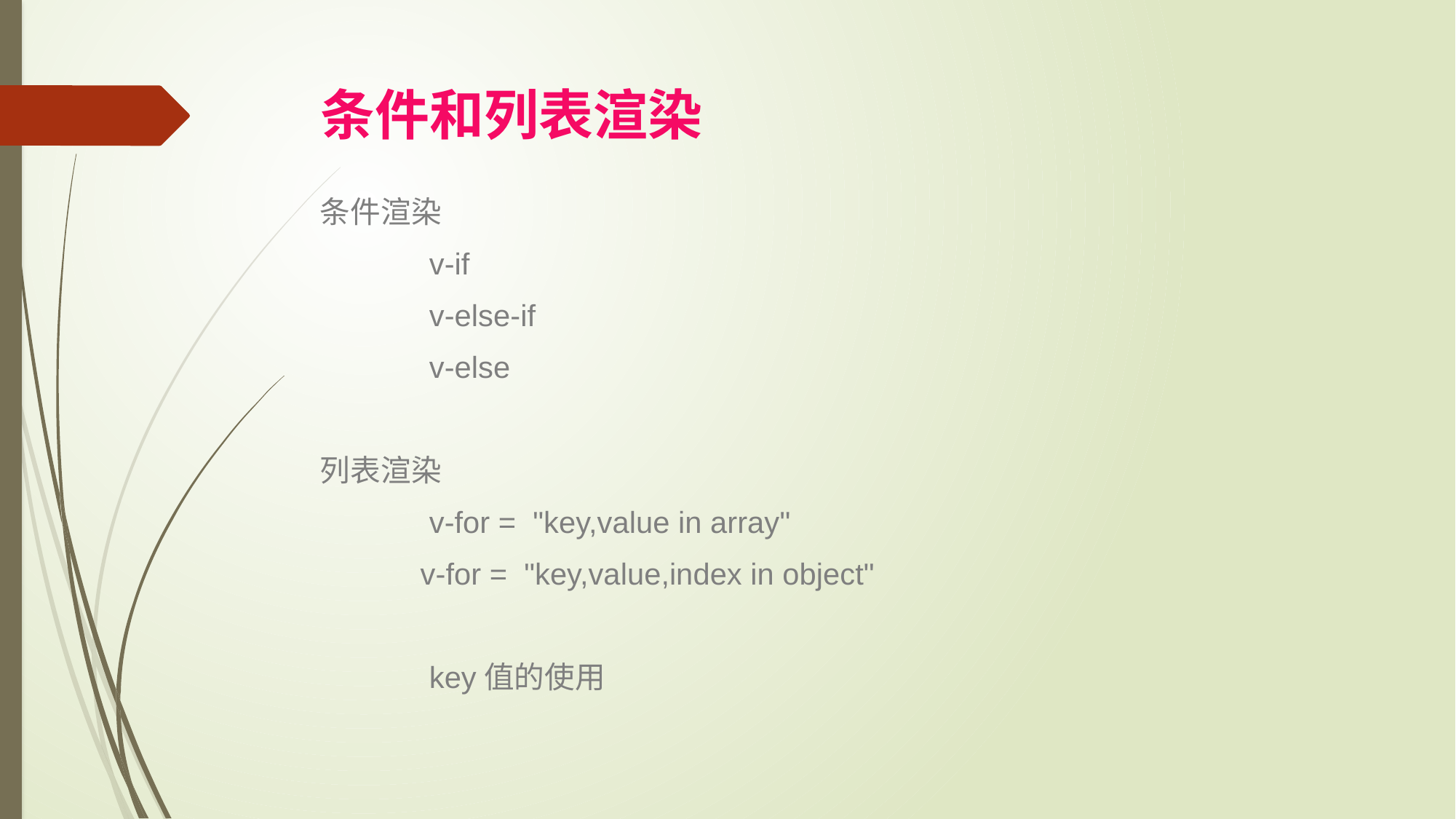

# 条件和列表渲染
条件渲染
	v-if
	v-else-if
	v-else

列表渲染
	v-for =  "key,value in array"
            v-for =  "key,value,index in object"

	key值的使用